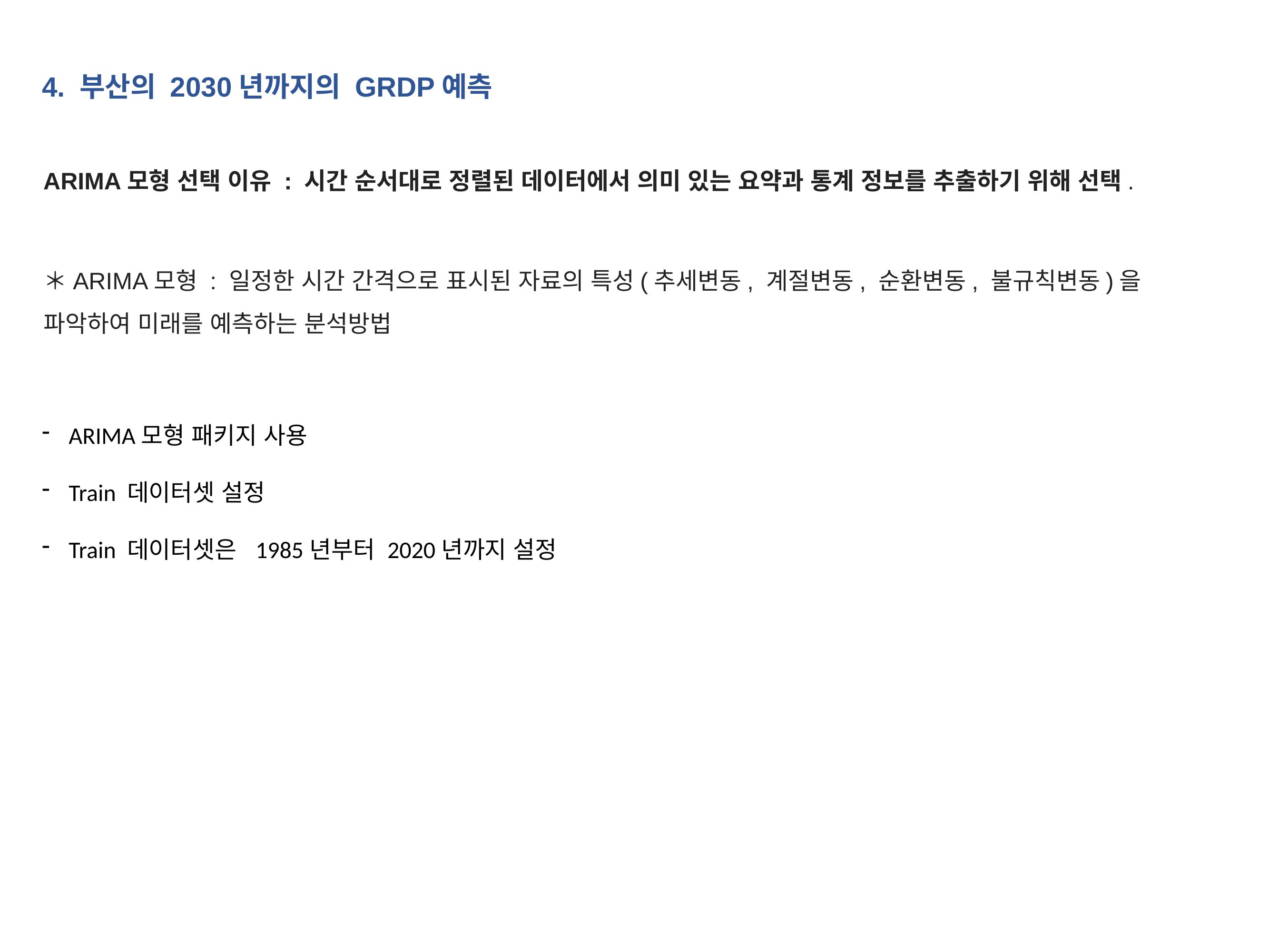

4. 부산의 2030년까지의 GRDP예측
ARIMA모형 선택 이유 : 시간 순서대로 정렬된 데이터에서 의미 있는 요약과 통계 정보를 추출하기 위해 선택.

＊ARIMA모형 : 일정한 시간 간격으로 표시된 자료의 특성(추세변동, 계절변동, 순환변동, 불규칙변동)을 파악하여 미래를 예측하는 분석방법
ARIMA모형 패키지 사용

Train 데이터셋 설정

Train 데이터셋은  1985년부터 2020년까지 설정